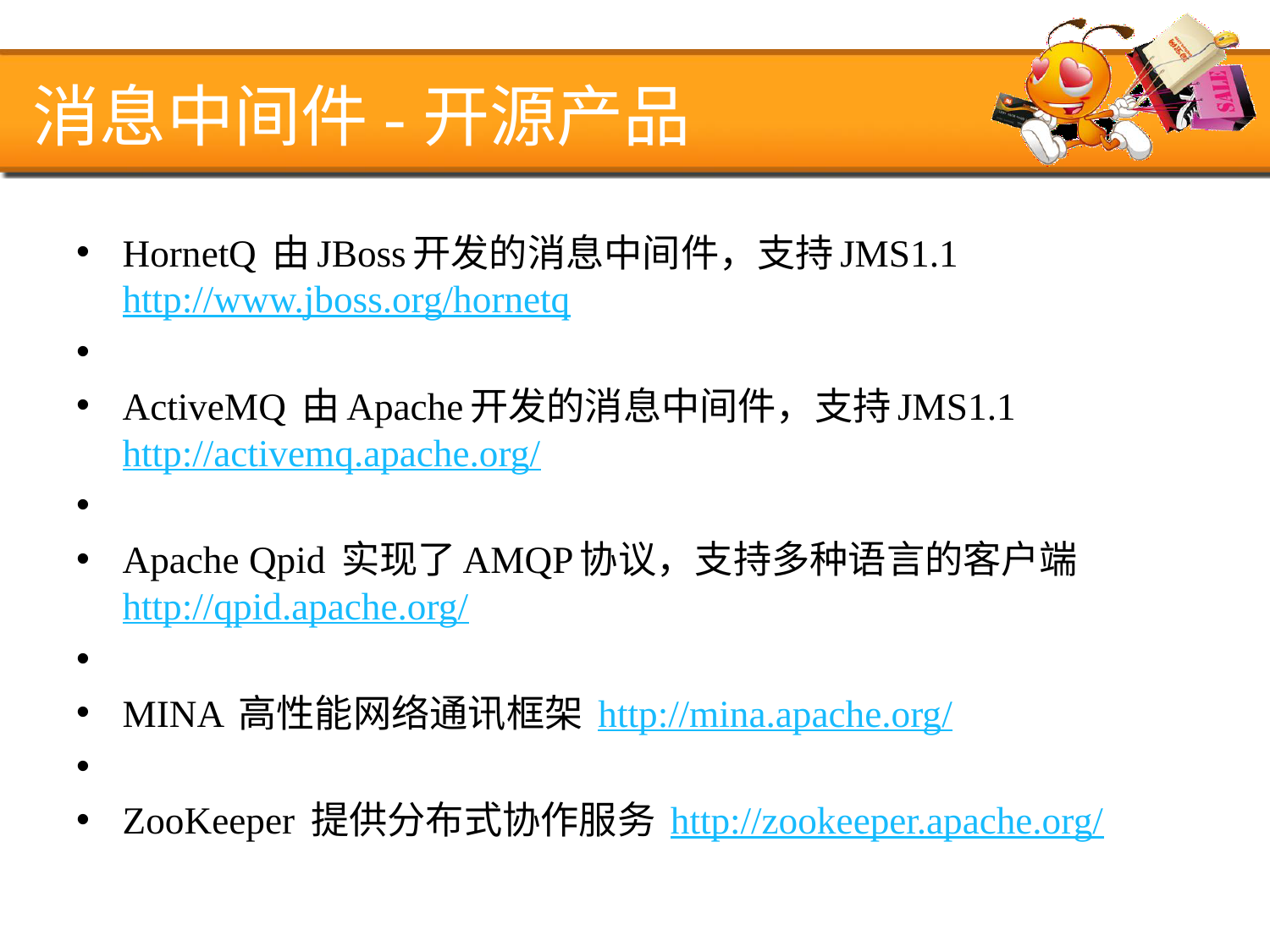

# 消息中间件-开源产品
HornetQ 由JBoss开发的消息中间件，支持JMS1.1 http://www.jboss.org/hornetq

ActiveMQ 由Apache开发的消息中间件，支持JMS1.1 http://activemq.apache.org/

Apache Qpid 实现了AMQP协议，支持多种语言的客户端 http://qpid.apache.org/

MINA 高性能网络通讯框架 http://mina.apache.org/

ZooKeeper 提供分布式协作服务 http://zookeeper.apache.org/